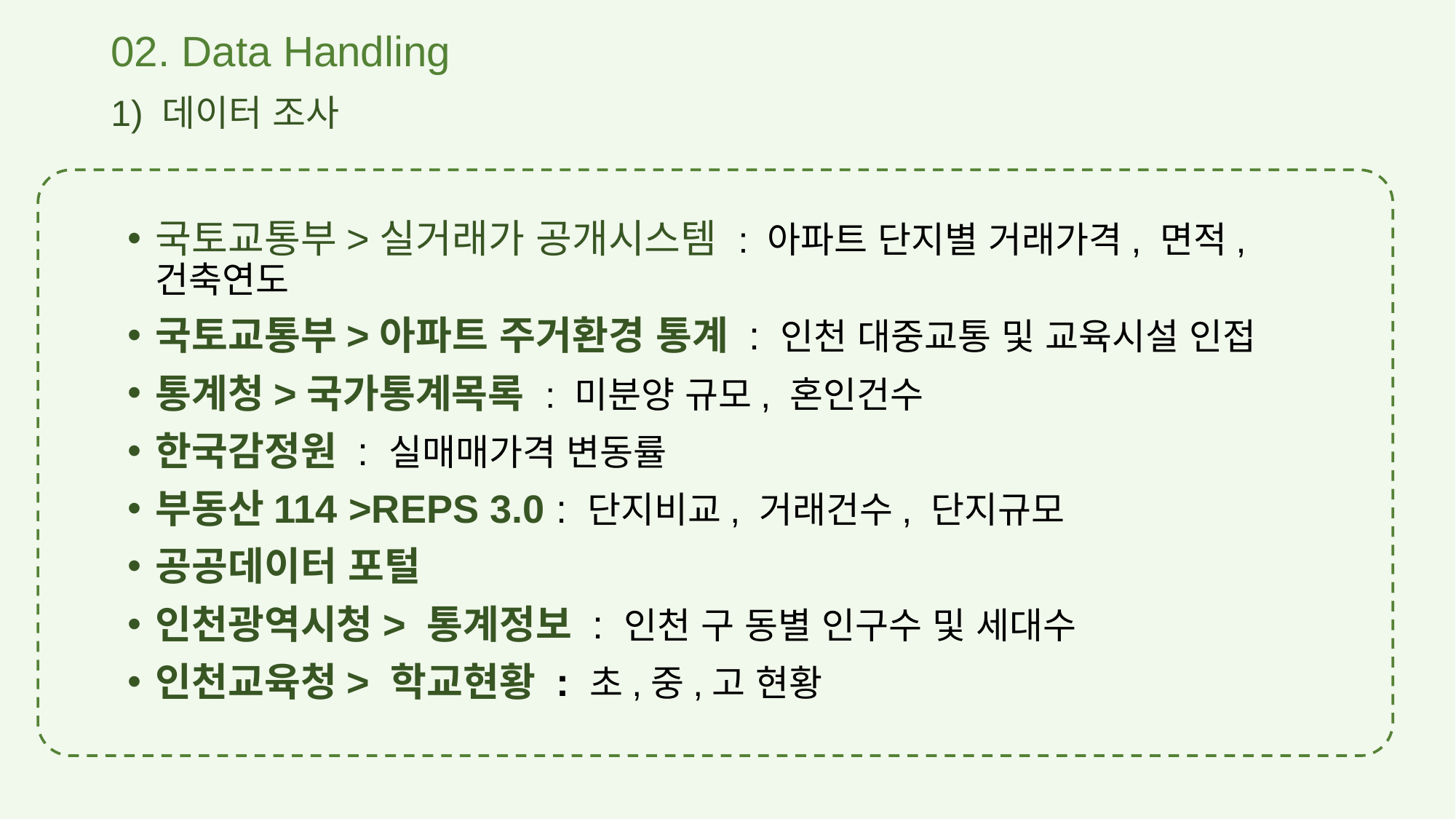

# 02. Data Handling
1) 데이터 조사

국토교통부>실거래가 공개시스템 : 아파트 단지별 거래가격, 면적, 건축연도
국토교통부>아파트 주거환경 통계 : 인천 대중교통 및 교육시설 인접
통계청>국가통계목록 : 미분양 규모, 혼인건수
한국감정원 : 실매매가격 변동률
부동산114 >REPS 3.0 : 단지비교, 거래건수, 단지규모
공공데이터 포털
인천광역시청> 통계정보 : 인천 구 동별 인구수 및 세대수
인천교육청> 학교현황 : 초,중,고 현황